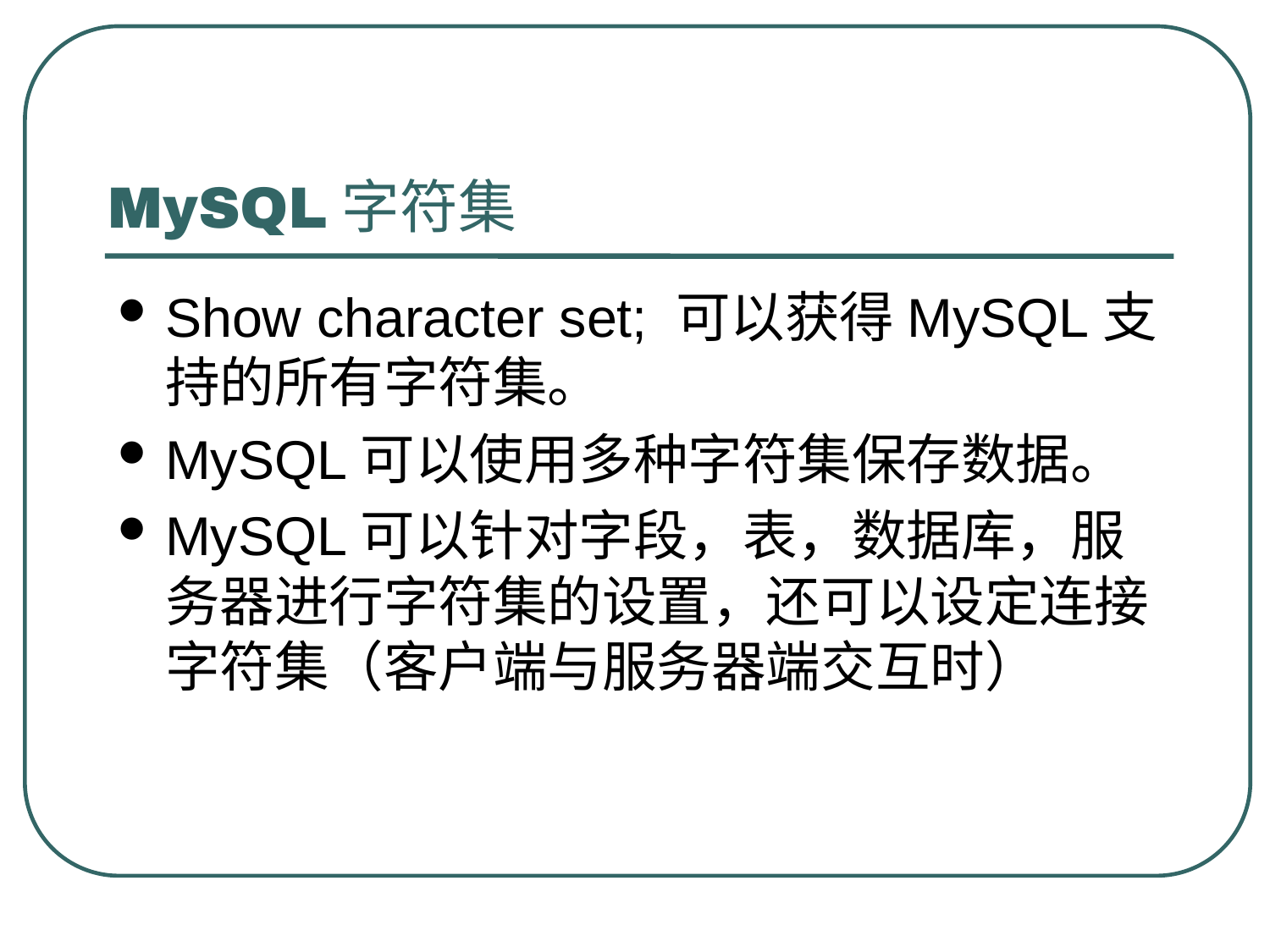

# MySQL字符集
Show character set; 可以获得MySQL支持的所有字符集。
MySQL可以使用多种字符集保存数据。
MySQL可以针对字段，表，数据库，服务器进行字符集的设置，还可以设定连接字符集（客户端与服务器端交互时）